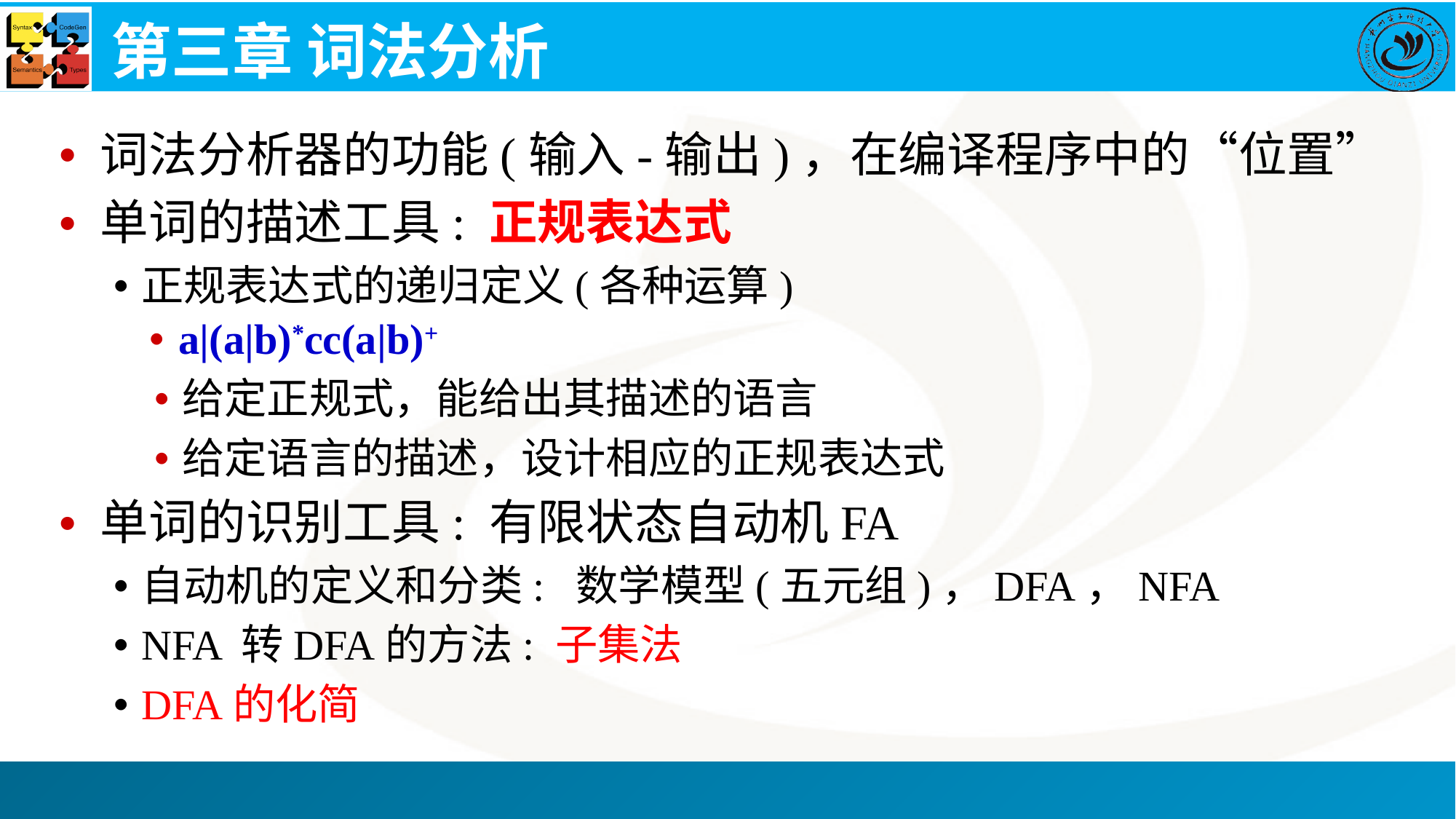

# 第三章 词法分析
词法分析器的功能(输入-输出)，在编译程序中的“位置”
单词的描述工具: 正规表达式
正规表达式的递归定义(各种运算)
a|(a|b)*cc(a|b)+
给定正规式，能给出其描述的语言
给定语言的描述，设计相应的正规表达式
单词的识别工具: 有限状态自动机FA
自动机的定义和分类:  数学模型(五元组)，DFA，NFA
NFA 转DFA的方法: 子集法
DFA的化简
15